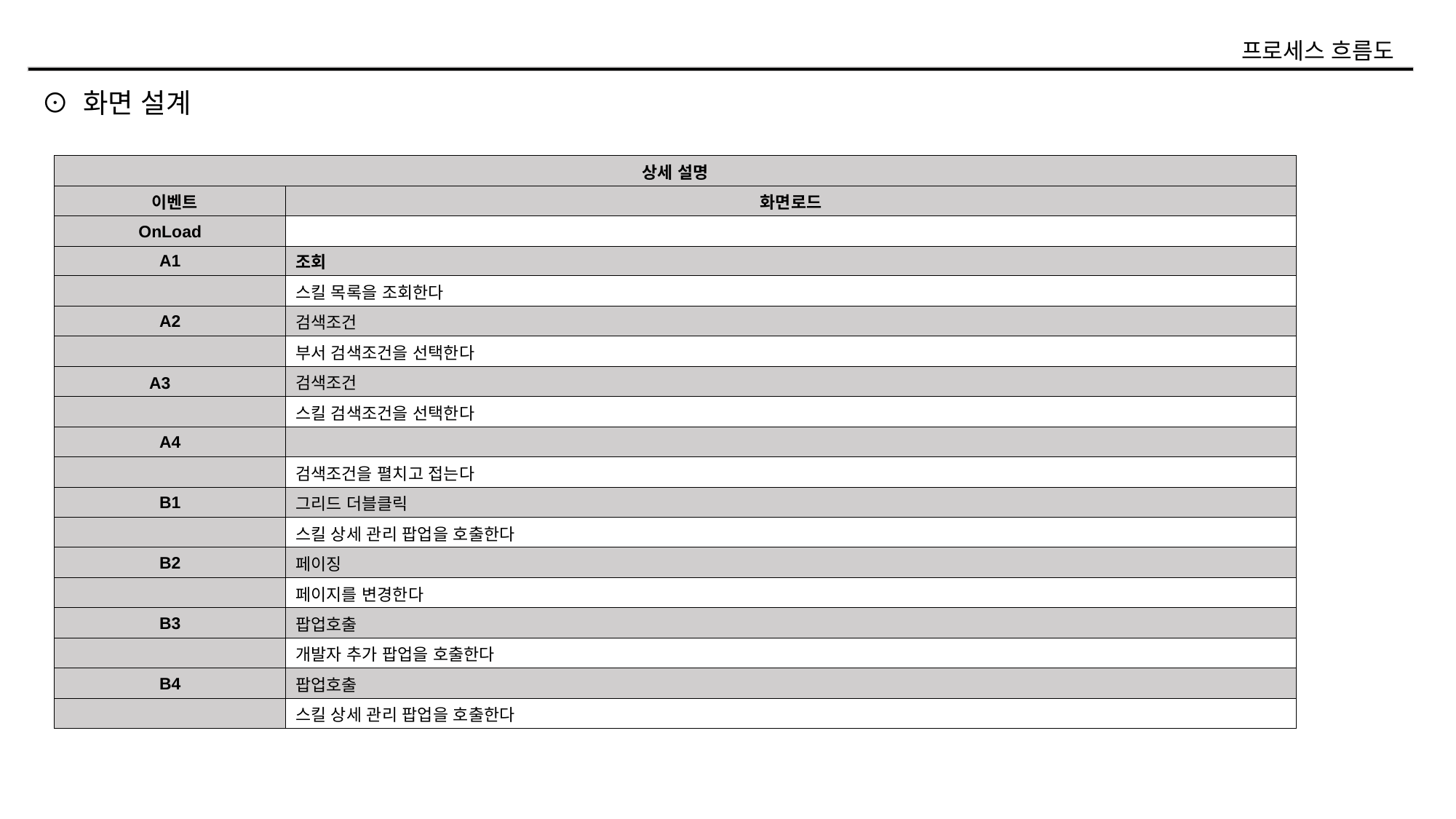

프로세스 흐름도

⊙ 화면 설계
| 상세 설명 |  |
| --- | --- |
| 이벤트 | 화면로드 |
| OnLoad |  |
| A1 | 조회 |
|  | 스킬 목록을 조회한다 |
| A2 | 검색조건 |
|  | 부서 검색조건을 선택한다 |
| A3 | 검색조건 |
|  | 스킬 검색조건을 선택한다 |
| A4 |  |
|  | 검색조건을 펼치고 접는다 |
| B1 | 그리드 더블클릭 |
|  | 스킬 상세 관리 팝업을 호출한다 |
| B2 | 페이징 |
|  | 페이지를 변경한다 |
| B3 | 팝업호출 |
|  | 개발자 추가 팝업을 호출한다 |
| B4 | 팝업호출 |
|  | 스킬 상세 관리 팝업을 호출한다 |